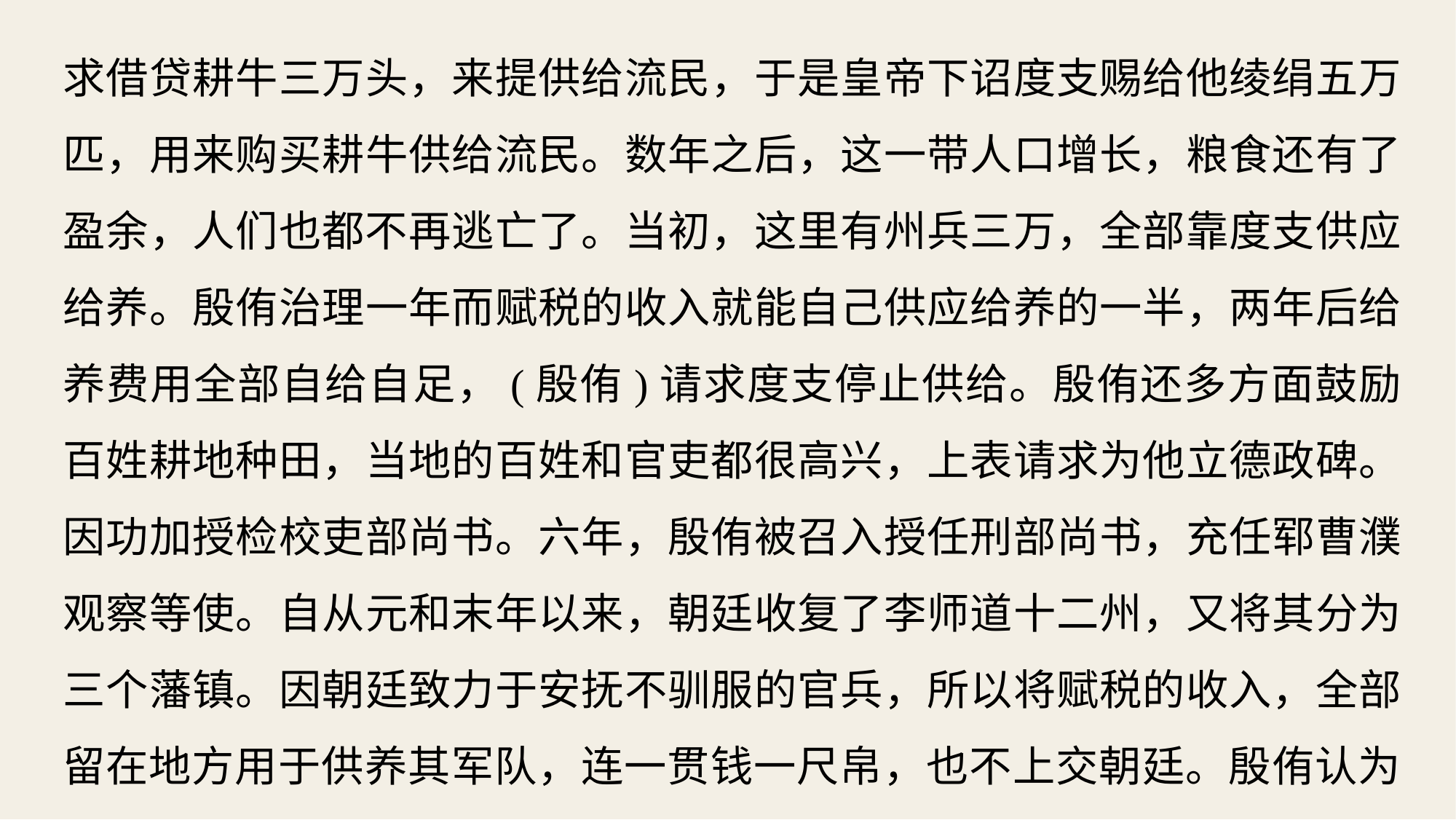

求借贷耕牛三万头，来提供给流民，于是皇帝下诏度支赐给他绫绢五万匹，用来购买耕牛供给流民。数年之后，这一带人口增长，粮食还有了盈余，人们也都不再逃亡了。当初，这里有州兵三万，全部靠度支供应给养。殷侑治理一年而赋税的收入就能自己供应给养的一半，两年后给养费用全部自给自足，(殷侑)请求度支停止供给。殷侑还多方面鼓励百姓耕地种田，当地的百姓和官吏都很高兴，上表请求为他立德政碑。因功加授检校吏部尚书。六年，殷侑被召入授任刑部尚书，充任郓曹濮观察等使。自从元和末年以来，朝廷收复了李师道十二州，又将其分为三个藩镇。因朝廷致力于安抚不驯服的官兵，所以将赋税的收入，全部留在地方用于供养其军队，连一贯钱一尺帛，也不上交朝廷。殷侑认为除